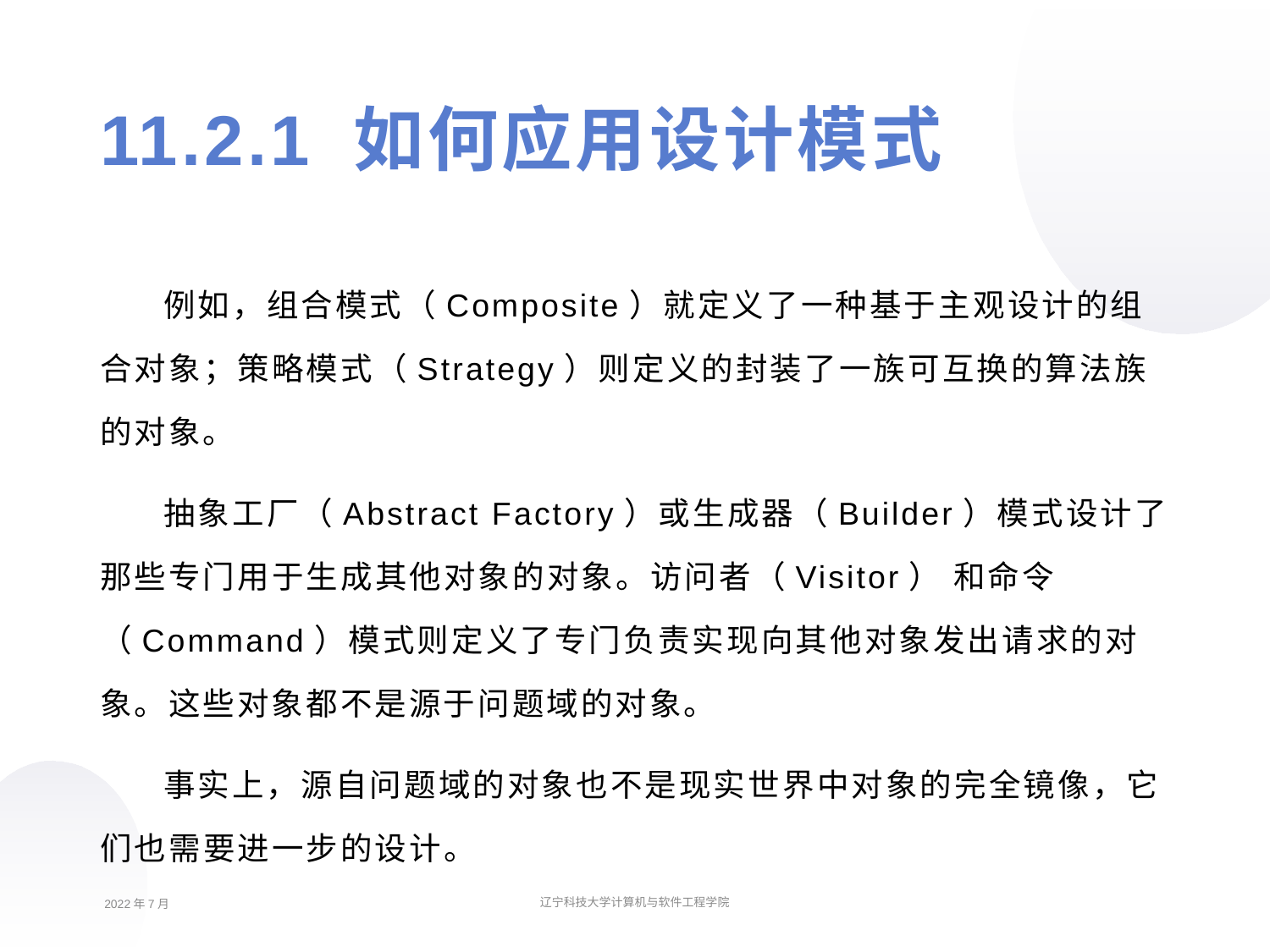

11.2.1 如何应用设计模式
例如，组合模式（Composite）就定义了一种基于主观设计的组合对象；策略模式（Strategy）则定义的封装了一族可互换的算法族的对象。
抽象工厂（Abstract Factory）或生成器（Builder）模式设计了那些专门用于生成其他对象的对象。访问者（Visitor） 和命令（Command）模式则定义了专门负责实现向其他对象发出请求的对象。这些对象都不是源于问题域的对象。
事实上，源自问题域的对象也不是现实世界中对象的完全镜像，它们也需要进一步的设计。

2022年7月
辽宁科技大学计算机与软件工程学院
19